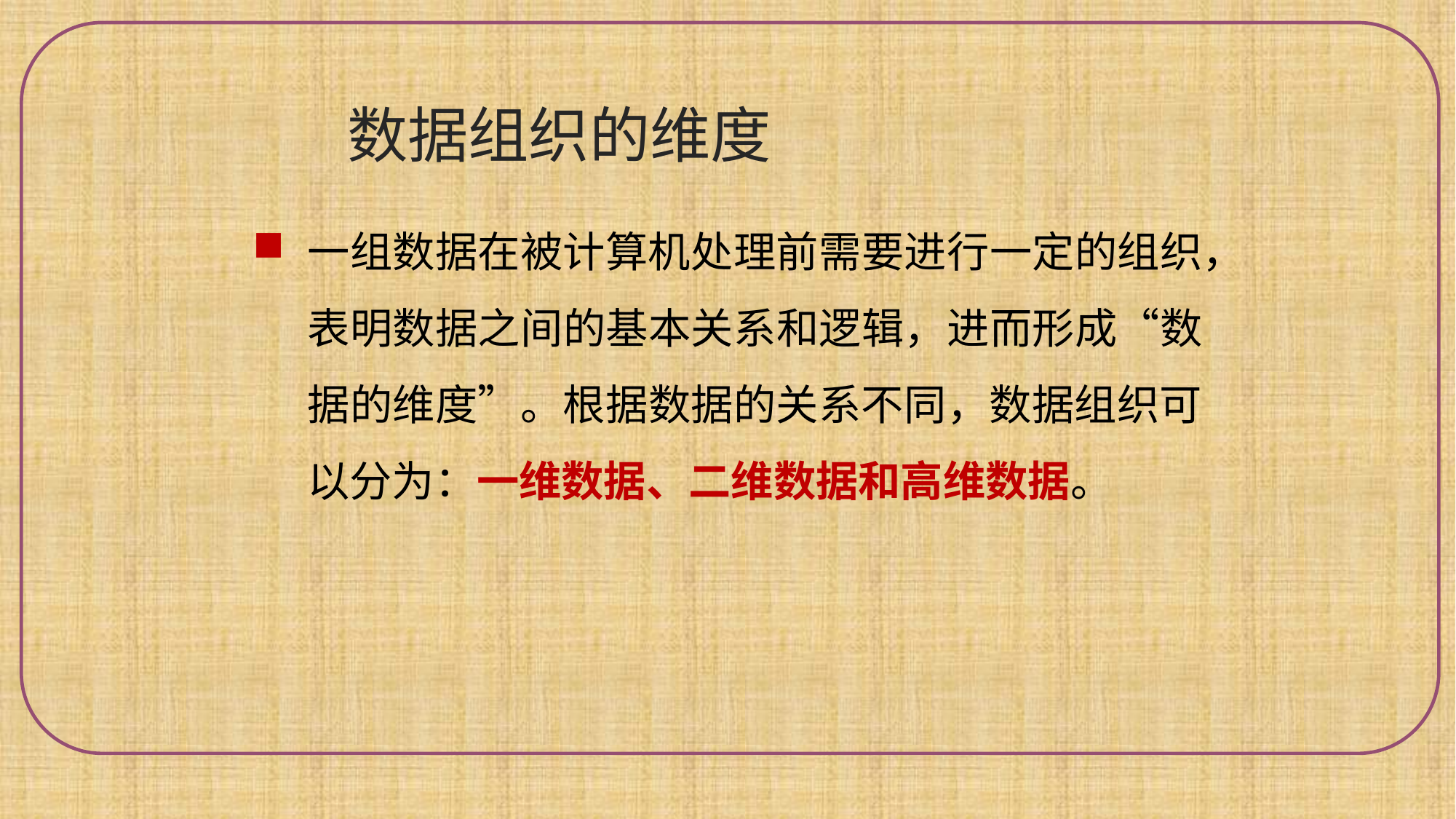

数据组织的维度
一组数据在被计算机处理前需要进行一定的组织，表明数据之间的基本关系和逻辑，进而形成“数据的维度”。根据数据的关系不同，数据组织可以分为：一维数据、二维数据和高维数据。